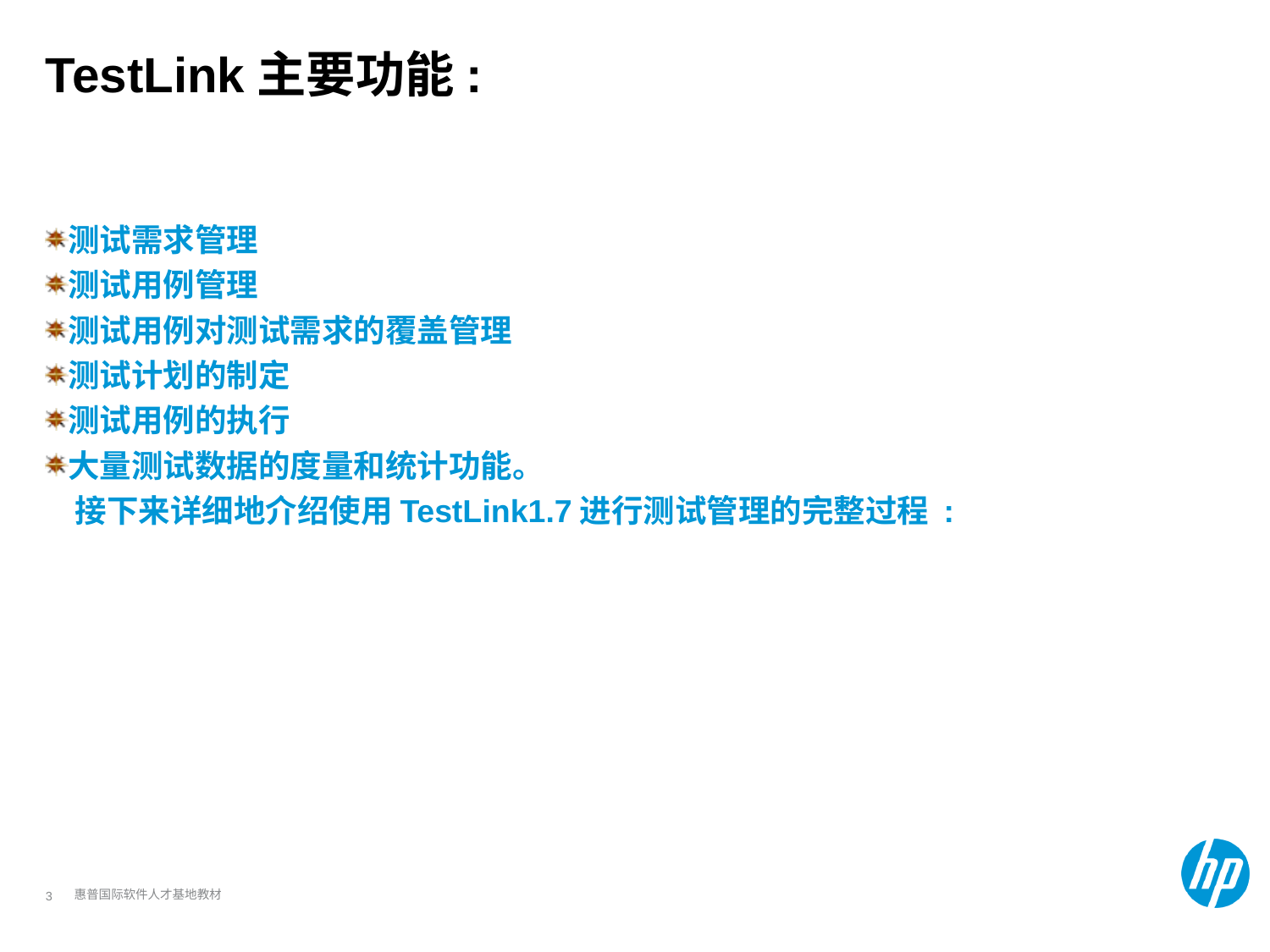

# TestLink主要功能:
测试需求管理
测试用例管理
测试用例对测试需求的覆盖管理
测试计划的制定
测试用例的执行
大量测试数据的度量和统计功能。
   接下来详细地介绍使用TestLink1.7进行测试管理的完整过程 :